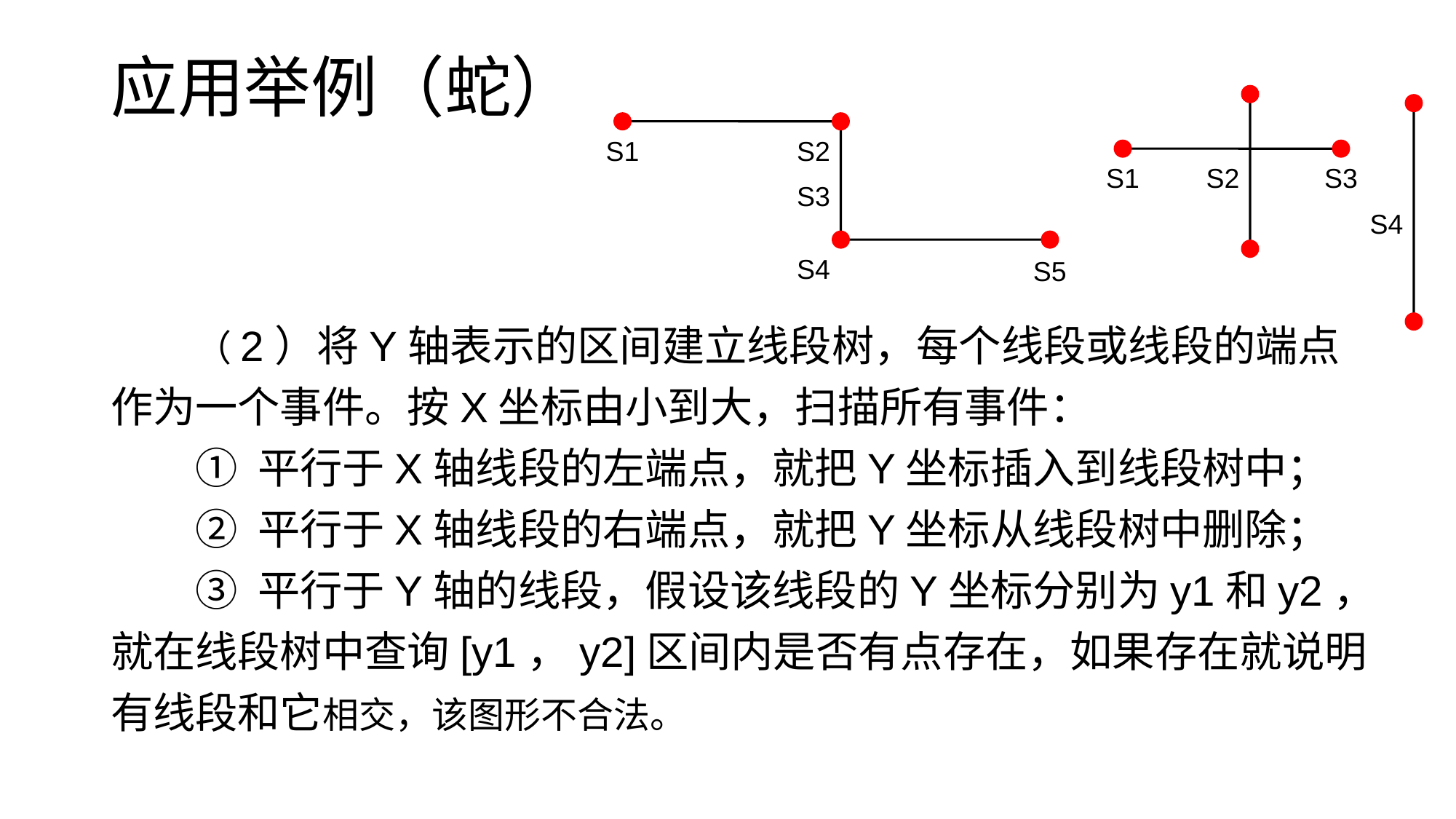

# 应用举例（蛇）

S1
S2

S1
S2
S3
S3
S4

S4
S5

（2）将Y轴表示的区间建立线段树，每个线段或线段的端点作为一个事件。按X坐标由小到大，扫描所有事件：
① 平行于X轴线段的左端点，就把Y坐标插入到线段树中；
② 平行于X轴线段的右端点，就把Y坐标从线段树中删除；
③ 平行于Y轴的线段，假设该线段的Y坐标分别为y1和y2，就在线段树中查询[y1，y2]区间内是否有点存在，如果存在就说明有线段和它相交，该图形不合法。